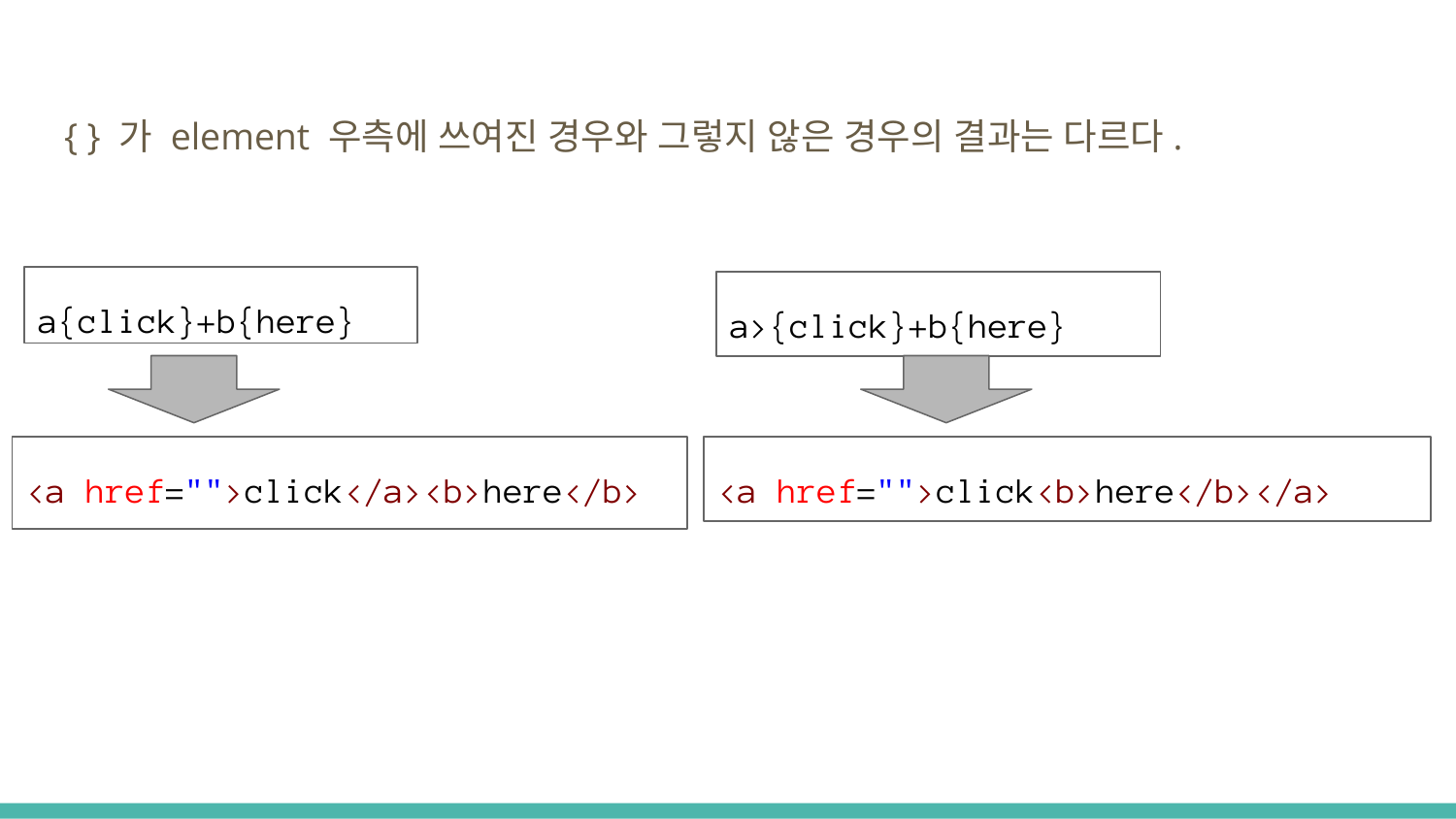

{ } 가 element 우측에 쓰여진 경우와 그렇지 않은 경우의 결과는 다르다.
a{click}+b{here}
a>{click}+b{here}

<a href="">click</a><b>here</b>
<a href="">click<b>here</b></a>